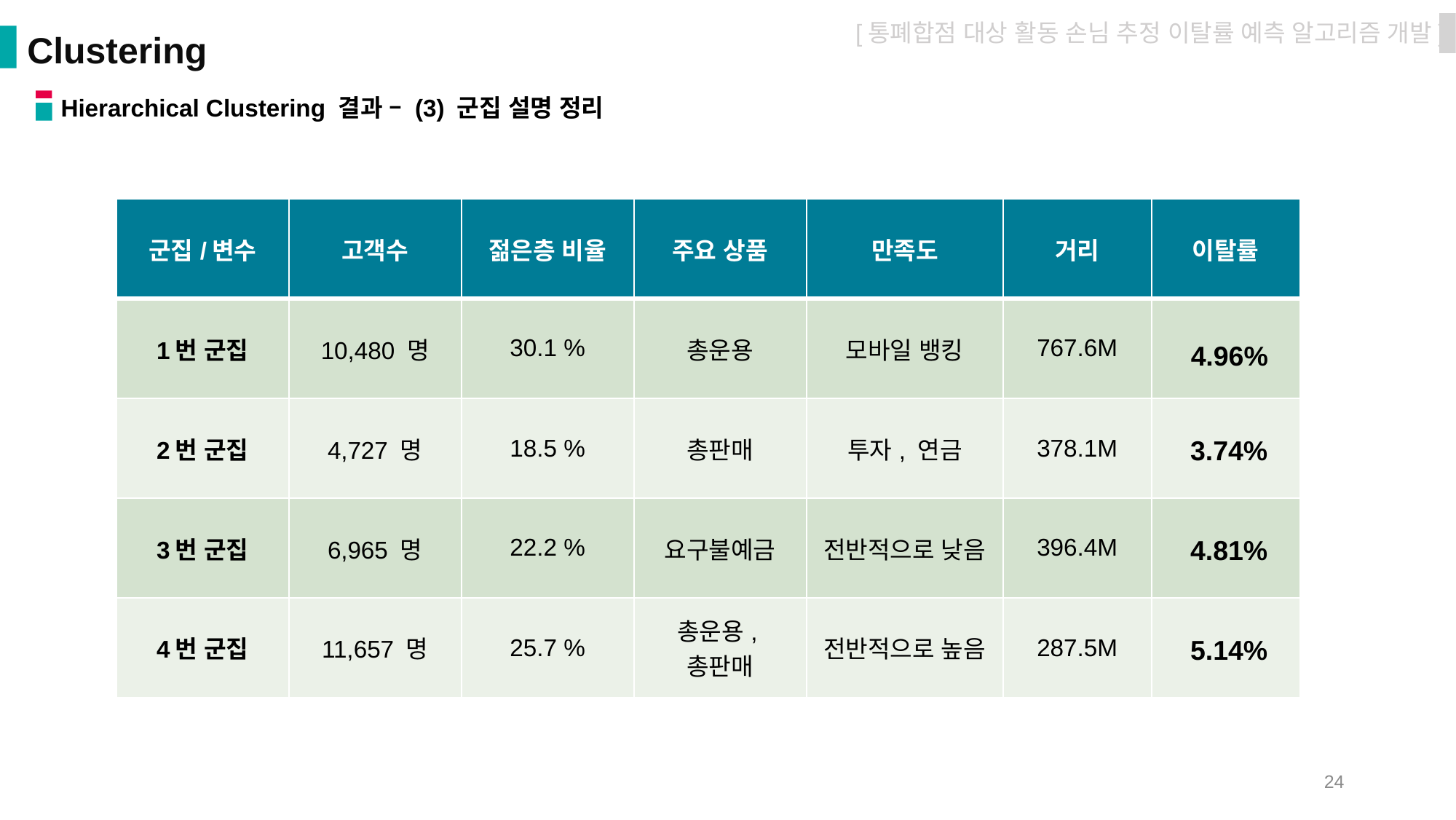

[통폐합점 대상 활동 손님 추정 이탈률 예측 알고리즘 개발]

Clustering

Hierarchical Clustering 결과 – (3) 군집 설명 정리

| 군집/변수 | 고객수 | 젊은층 비율 | 주요 상품 | 만족도 | 거리 | 이탈률 |
| --- | --- | --- | --- | --- | --- | --- |
| 1번 군집 | 10,480 명 | 30.1 % | 총운용 | 모바일 뱅킹 | 767.6M | 4.96% |
| 2번 군집 | 4,727 명 | 18.5 % | 총판매 | 투자, 연금 | 378.1M | 3.74% |
| 3번 군집 | 6,965 명 | 22.2 % | 요구불예금 | 전반적으로 낮음 | 396.4M | 4.81% |
| 4번 군집 | 11,657 명 | 25.7 % | 총운용,총판매 | 전반적으로 높음 | 287.5M | 5.14% |
24